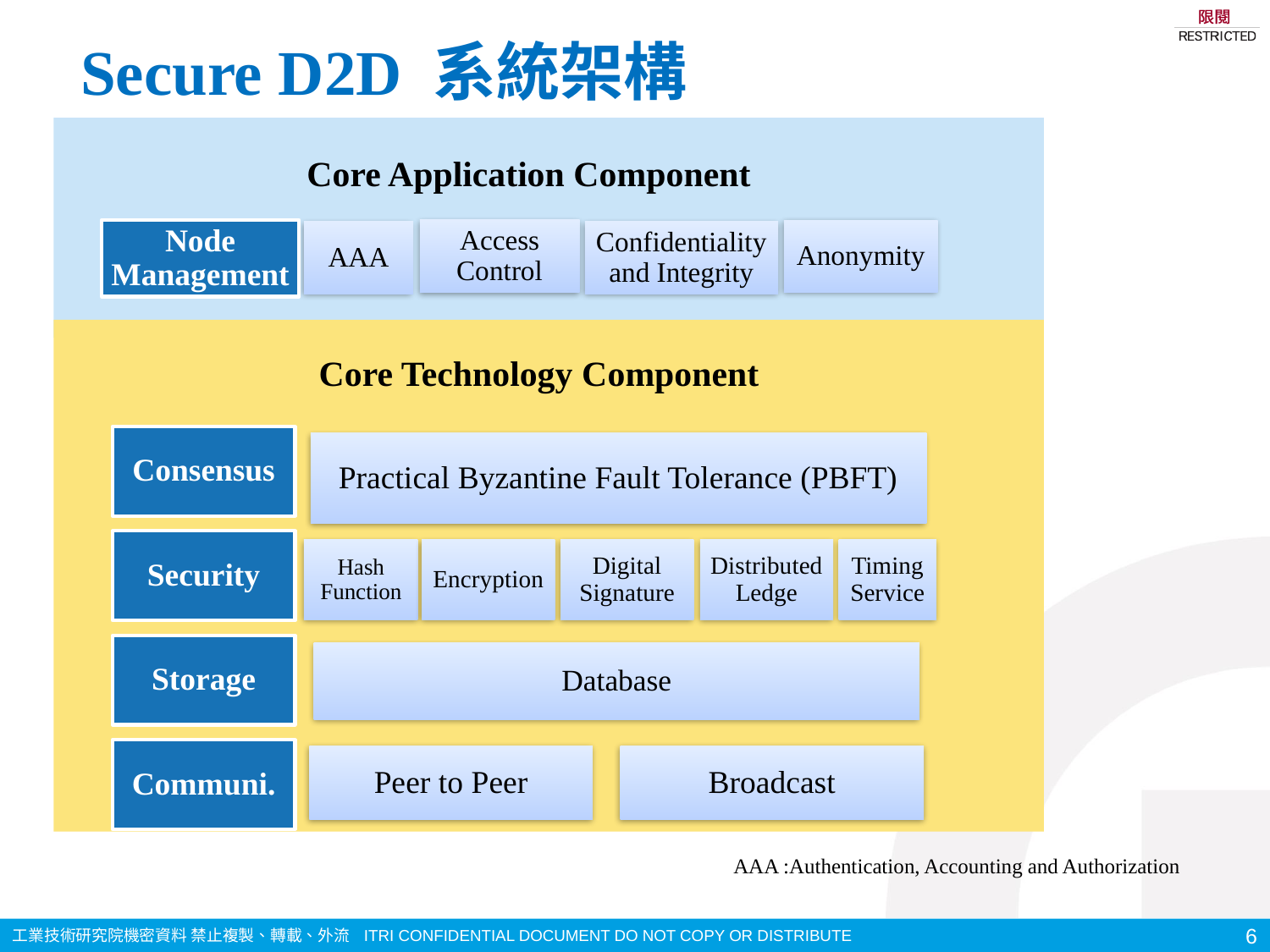

# Secure D2D 系統架構
Node Management

Core Application Component
AAA
Access Control
Confidentiality and Integrity
Anonymity

Core Technology Component
Consensus
Security
Storage
Communi.
Practical Byzantine Fault Tolerance (PBFT)
Hash Function
Encryption
Digital Signature
Distributed Ledge
Timing Service
Database
Peer to Peer
Broadcast
AAA :Authentication, Accounting and Authorization
6